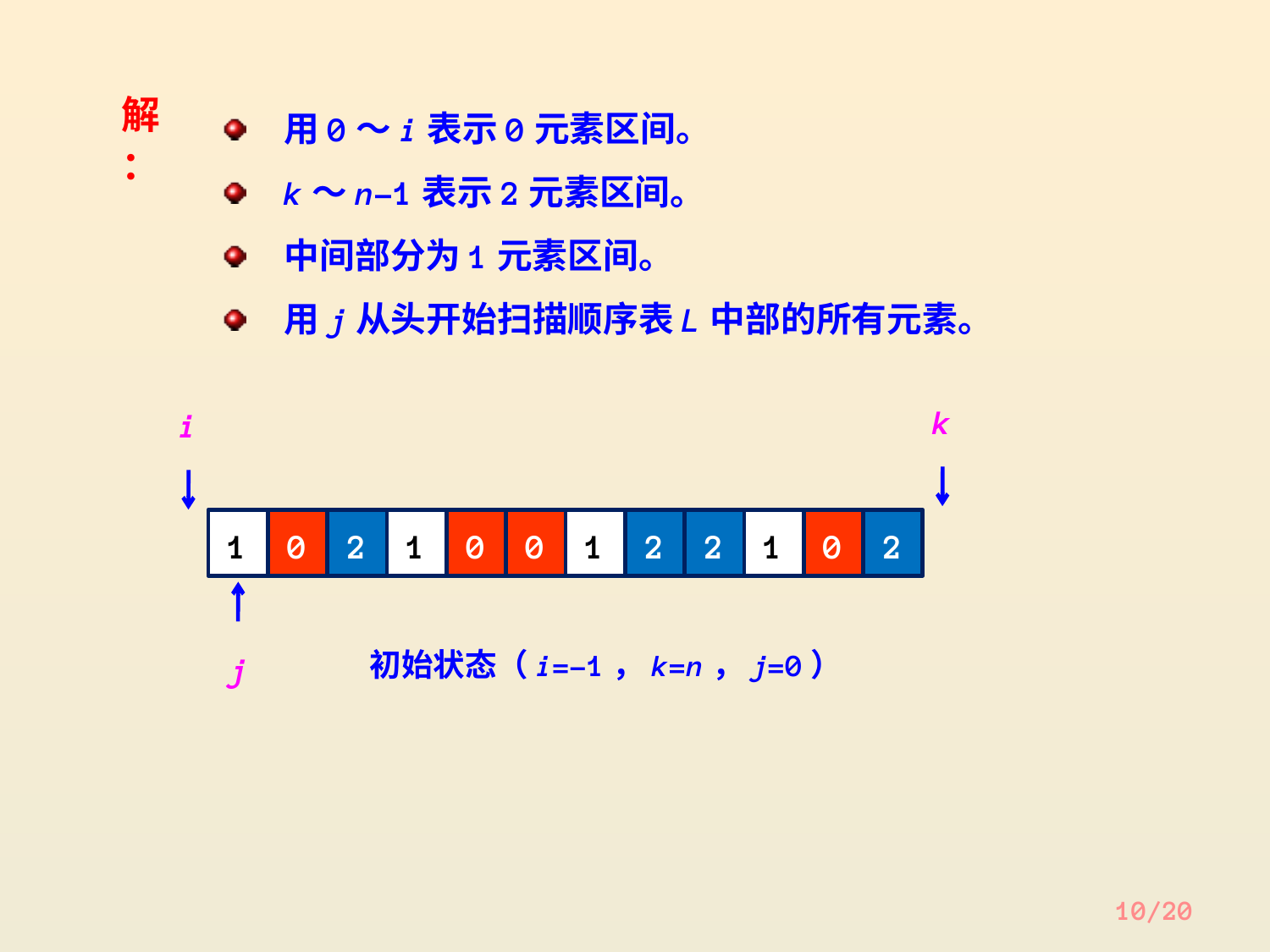

用0～i表示0元素区间。
k～n-1表示2元素区间。
中间部分为1元素区间。
用j从头开始扫描顺序表L中部的所有元素。
解：

k
i
1
0
2
1
0
0
1
2
2
1
0
2
j
初始状态（i=-1，k=n，j=0）
10/20